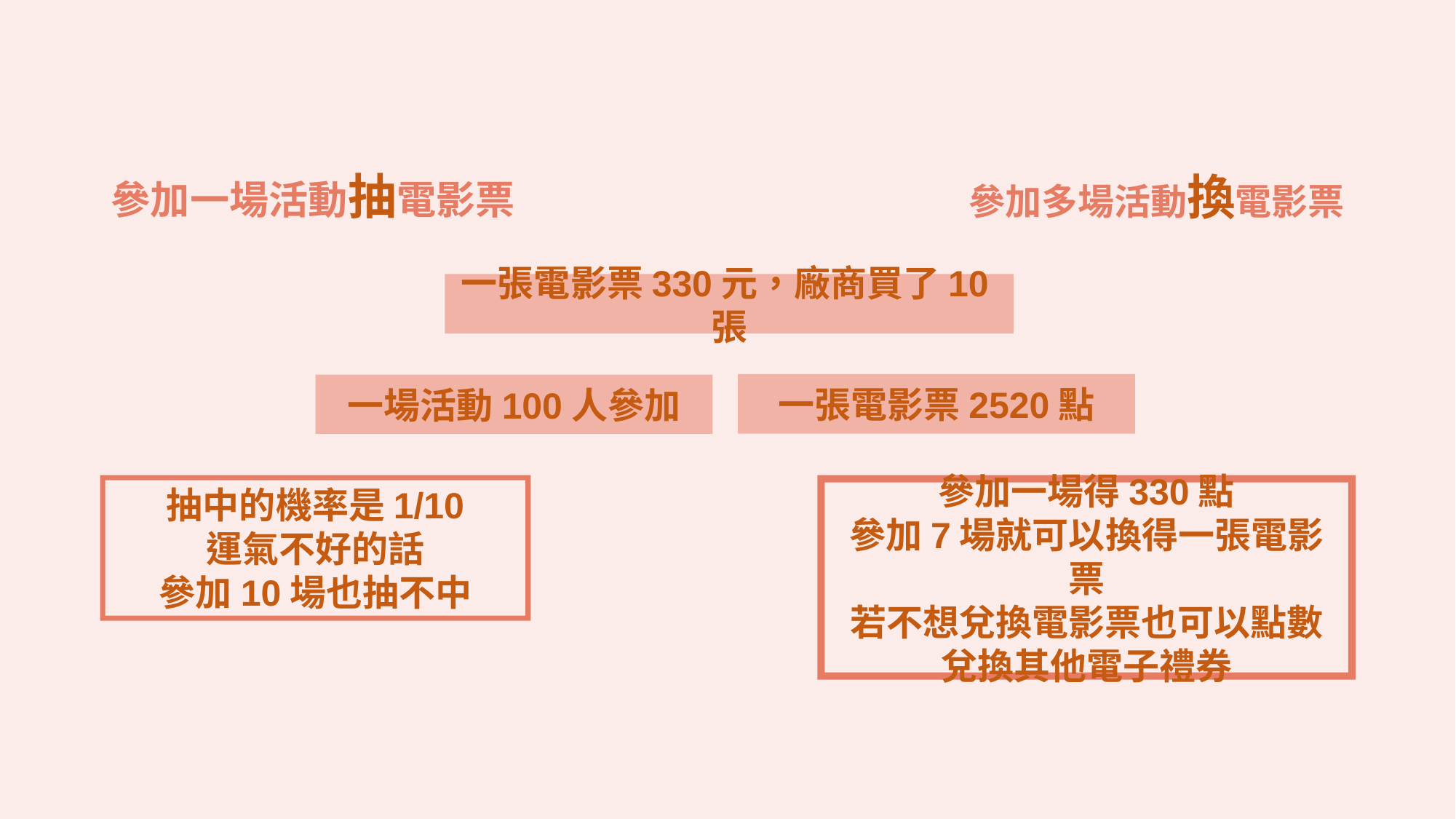

參加一場活動抽電影票
參加多場活動換電影票
一張電影票330元，廠商買了10張
一張電影票2520點
一場活動100人參加
抽中的機率是1/10
運氣不好的話
參加10場也抽不中
參加一場得330點
參加7場就可以換得一張電影票
若不想兌換電影票也可以點數兌換其他電子禮券